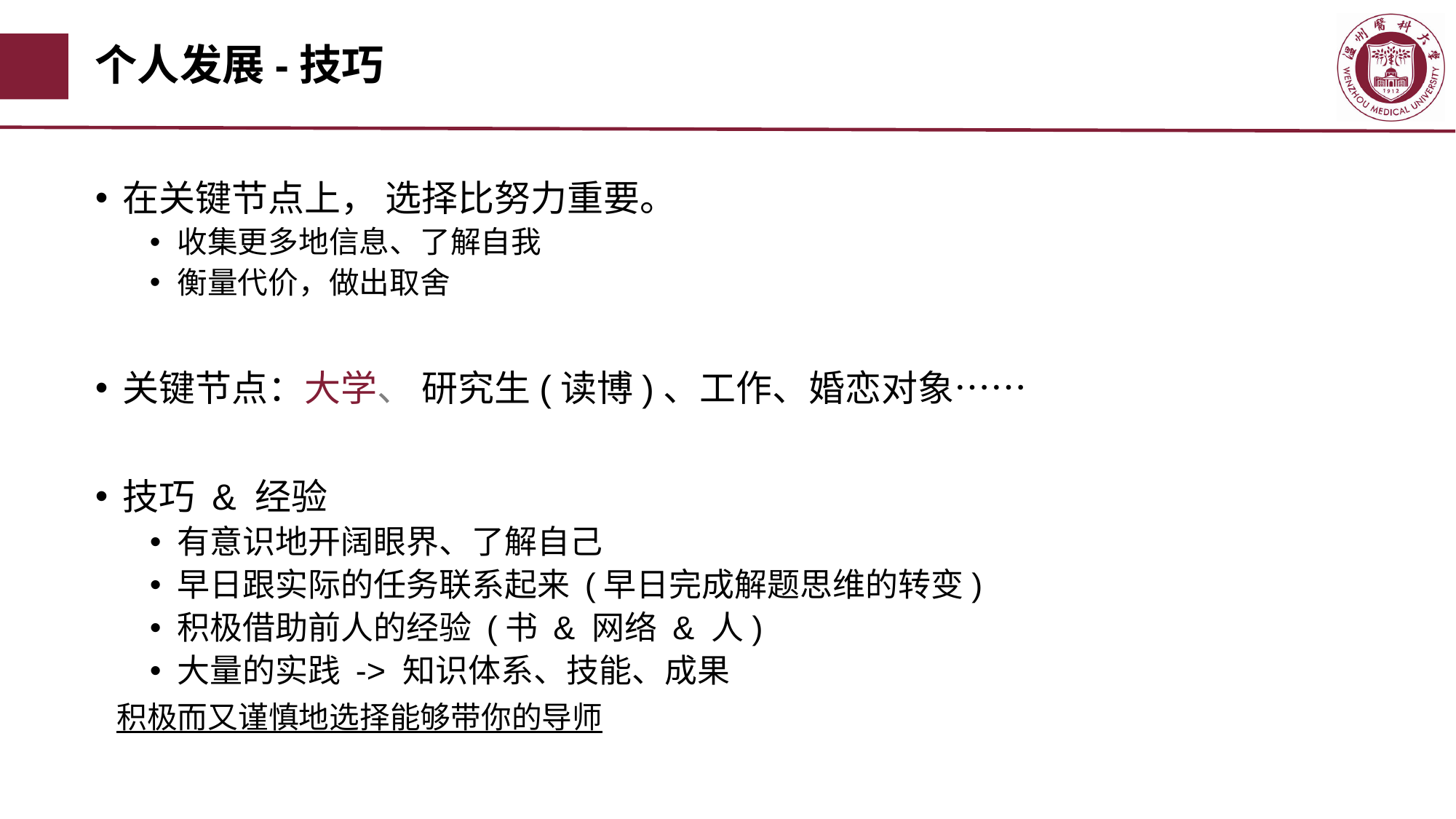

# 个人发展-技巧
在关键节点上， 选择比努力重要。
收集更多地信息、了解自我
衡量代价，做出取舍

关键节点：大学、 研究生(读博)、工作、婚恋对象……

技巧 & 经验
有意识地开阔眼界、了解自己
早日跟实际的任务联系起来 (早日完成解题思维的转变)
积极借助前人的经验 (书 & 网络 & 人)
大量的实践 -> 知识体系、技能、成果
积极而又谨慎地选择能够带你的导师